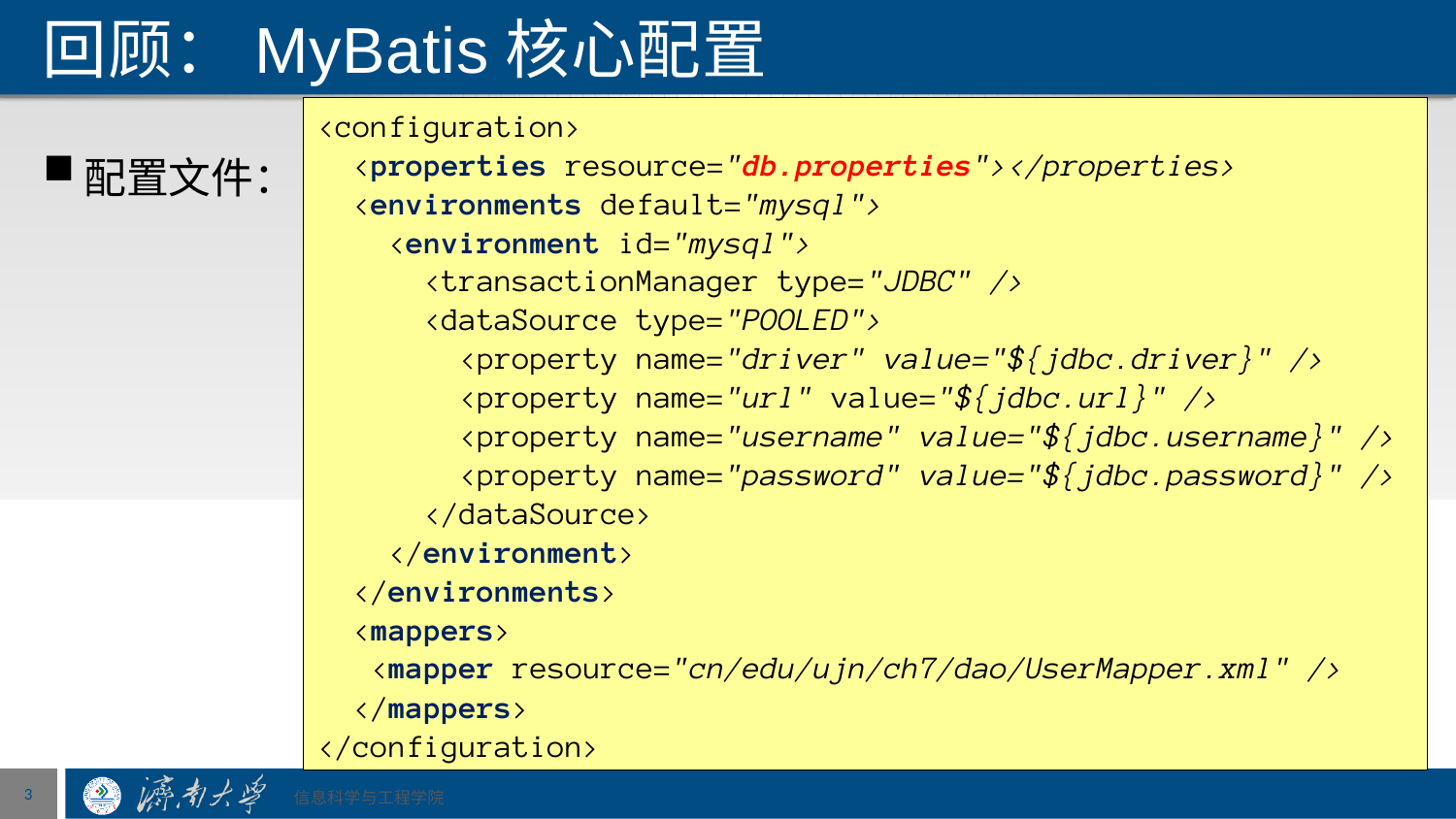

# 回顾：MyBatis核心配置
<configuration>
  <properties resource="db.properties"></properties>
  <environments default="mysql">
    <environment id="mysql">
      <transactionManager type="JDBC" />
      <dataSource type="POOLED">
        <property name="driver" value="${jdbc.driver}" />
        <property name="url" value="${jdbc.url}" />
        <property name="username" value="${jdbc.username}" />
        <property name="password" value="${jdbc.password}" />
      </dataSource>
    </environment>
  </environments>
  <mappers>
   <mapper resource="cn/edu/ujn/ch7/dao/UserMapper.xml" />
  </mappers>
</configuration>
配置文件：